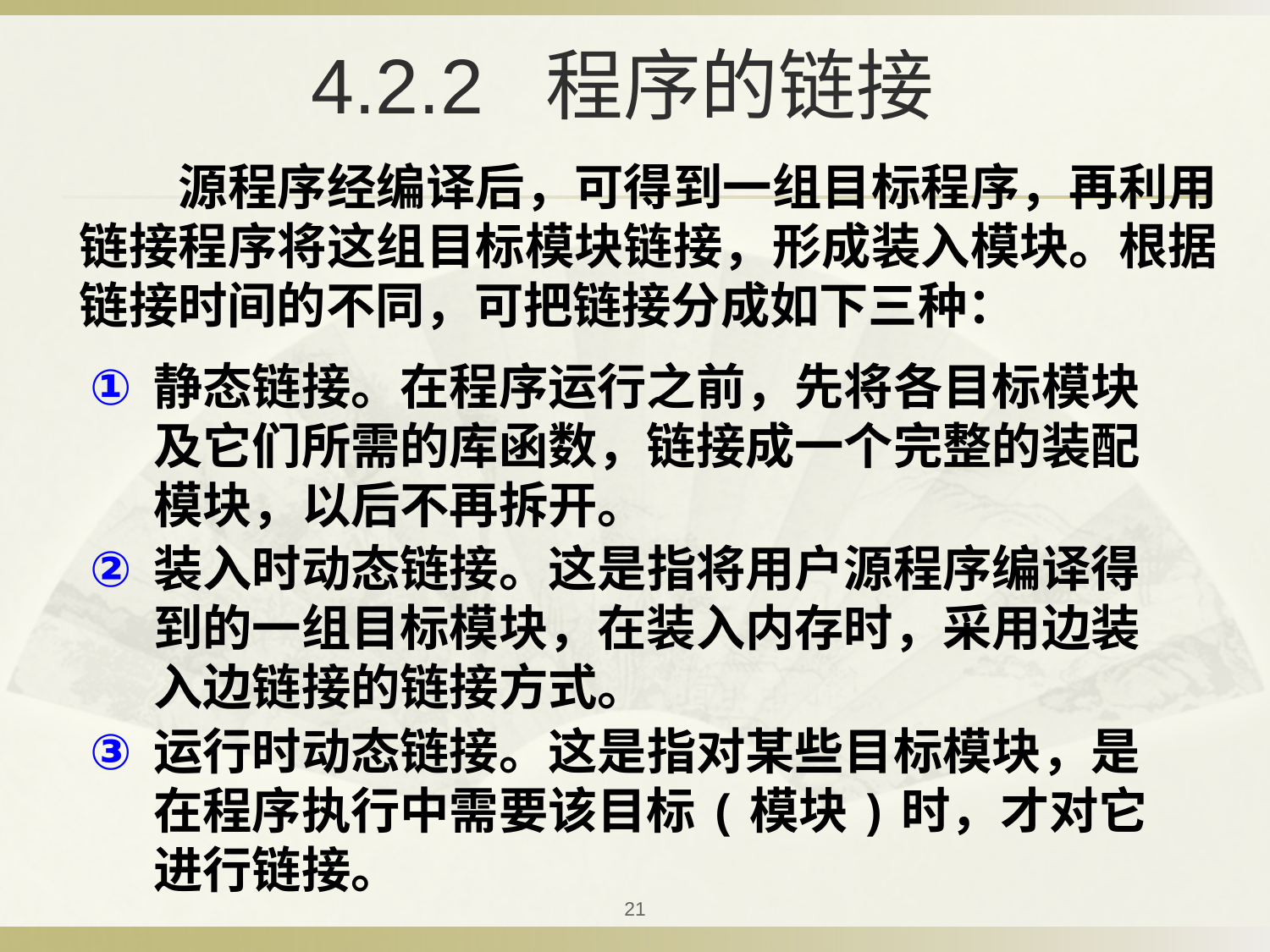

# 4.2.2  程序的链接
　　源程序经编译后，可得到一组目标程序，再利用链接程序将这组目标模块链接，形成装入模块。根据链接时间的不同，可把链接分成如下三种：
静态链接。在程序运行之前，先将各目标模块及它们所需的库函数，链接成一个完整的装配模块，以后不再拆开。
装入时动态链接。这是指将用户源程序编译得到的一组目标模块，在装入内存时，采用边装入边链接的链接方式。
运行时动态链接。这是指对某些目标模块，是在程序执行中需要该目标(模块)时，才对它进行链接。
21